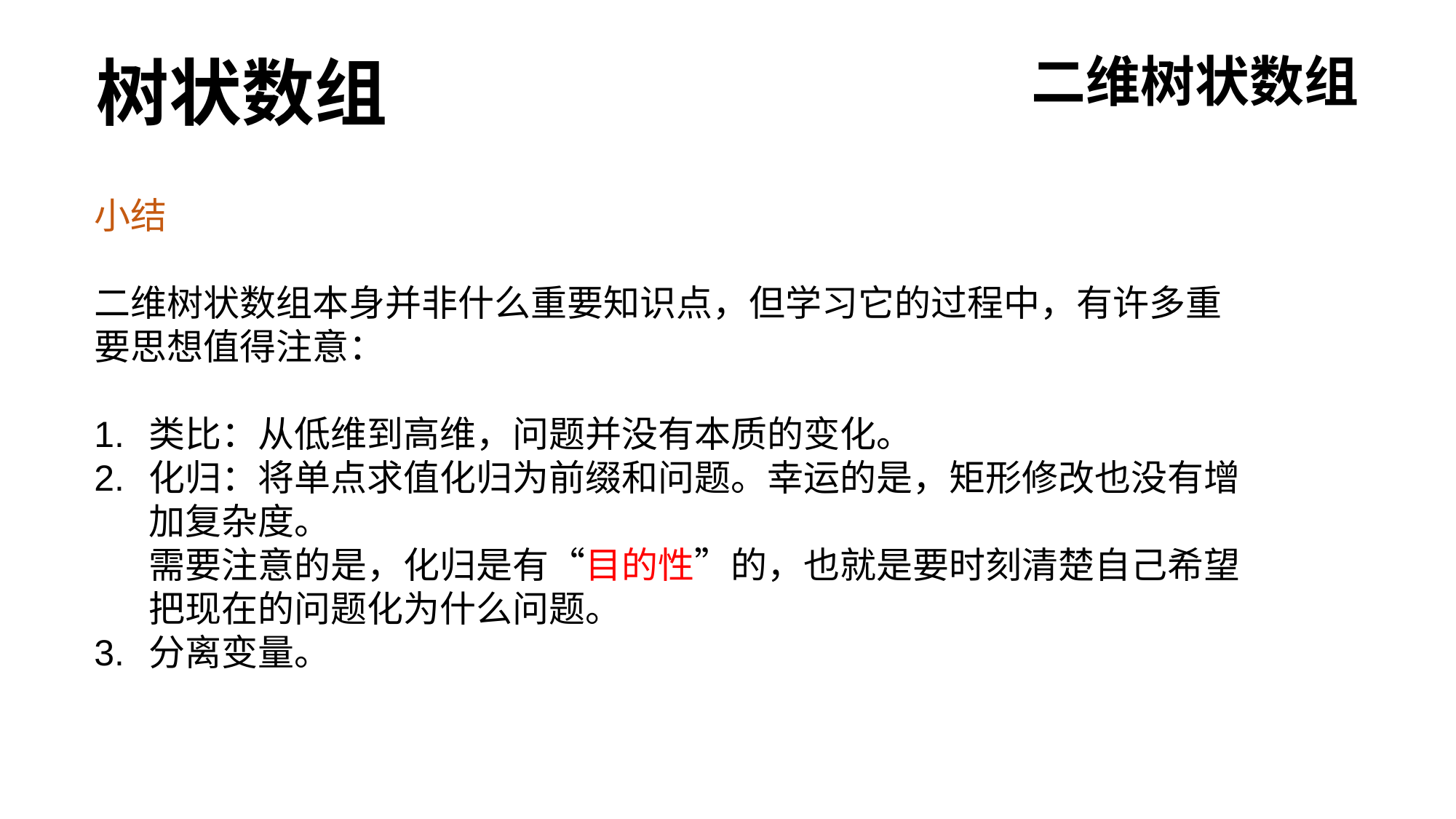

树状数组
二维树状数组
小结

二维树状数组本身并非什么重要知识点，但学习它的过程中，有许多重要思想值得注意：

类比：从低维到高维，问题并没有本质的变化。
化归：将单点求值化归为前缀和问题。幸运的是，矩形修改也没有增加复杂度。
需要注意的是，化归是有“目的性”的，也就是要时刻清楚自己希望把现在的问题化为什么问题。
分离变量。